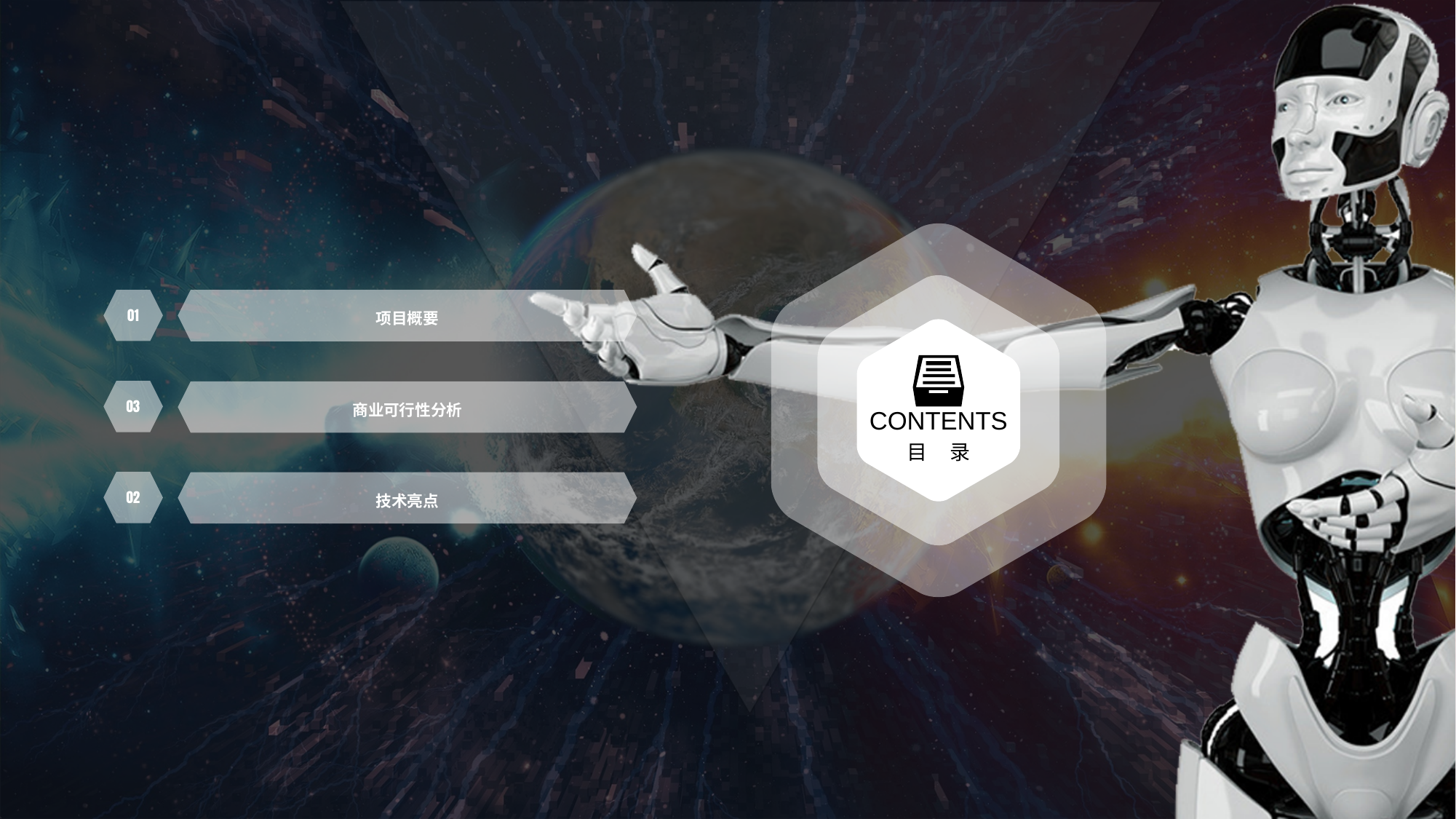

CONTENTS
目     录
01
项目概要
03
商业可行性分析
02
技术亮点